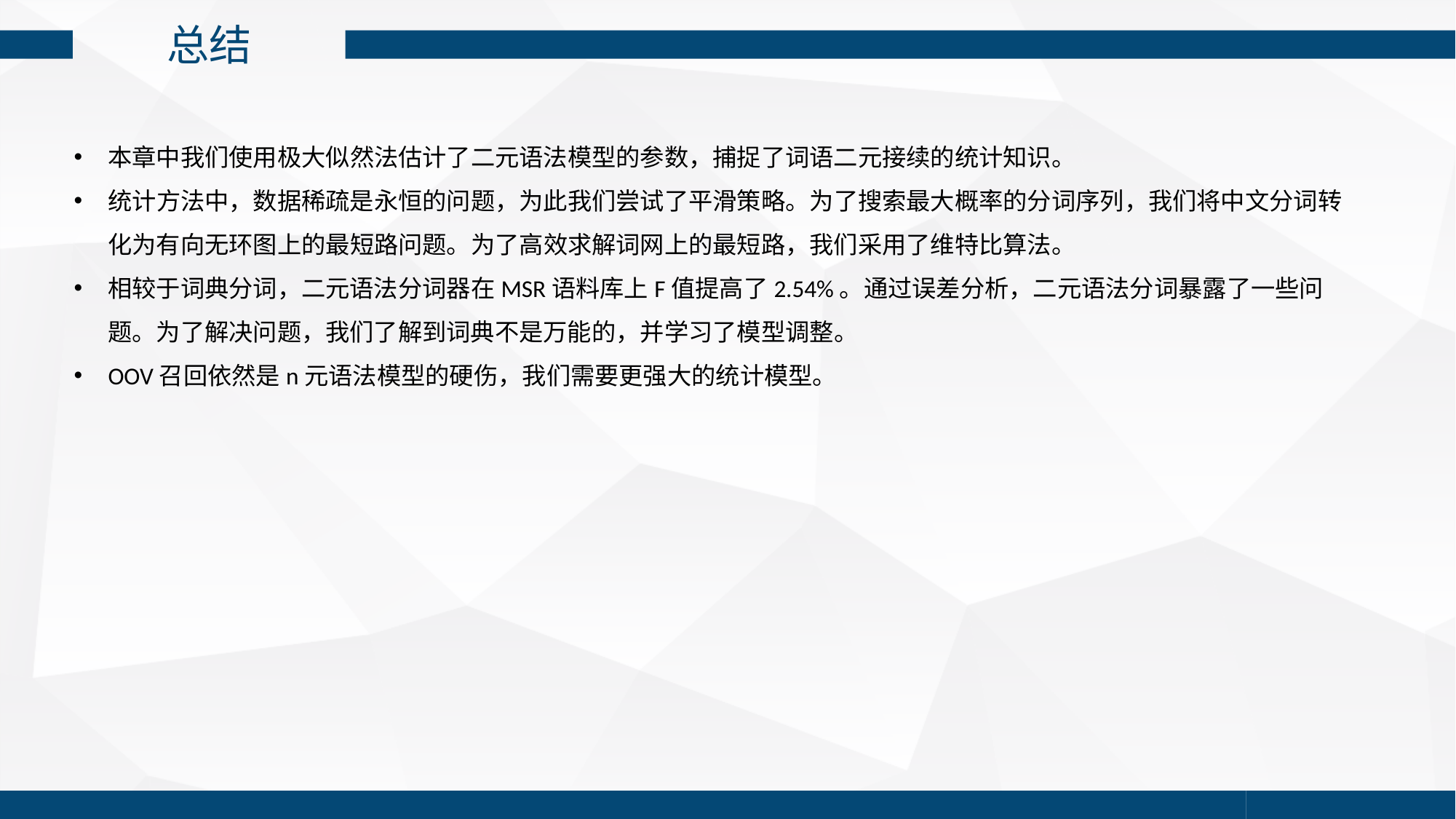

总结

本章中我们使用极大似然法估计了二元语法模型的参数，捕捉了词语二元接续的统计知识。
统计方法中，数据稀疏是永恒的问题，为此我们尝试了平滑策略。为了搜索最大概率的分词序列，我们将中文分词转化为有向无环图上的最短路问题。为了高效求解词网上的最短路，我们采用了维特比算法。
相较于词典分词，二元语法分词器在MSR语料库上F值提高了2.54%。通过误差分析，二元语法分词暴露了一些问题。为了解决问题，我们了解到词典不是万能的，并学习了模型调整。
OOV召回依然是n元语法模型的硬伤，我们需要更强大的统计模型。